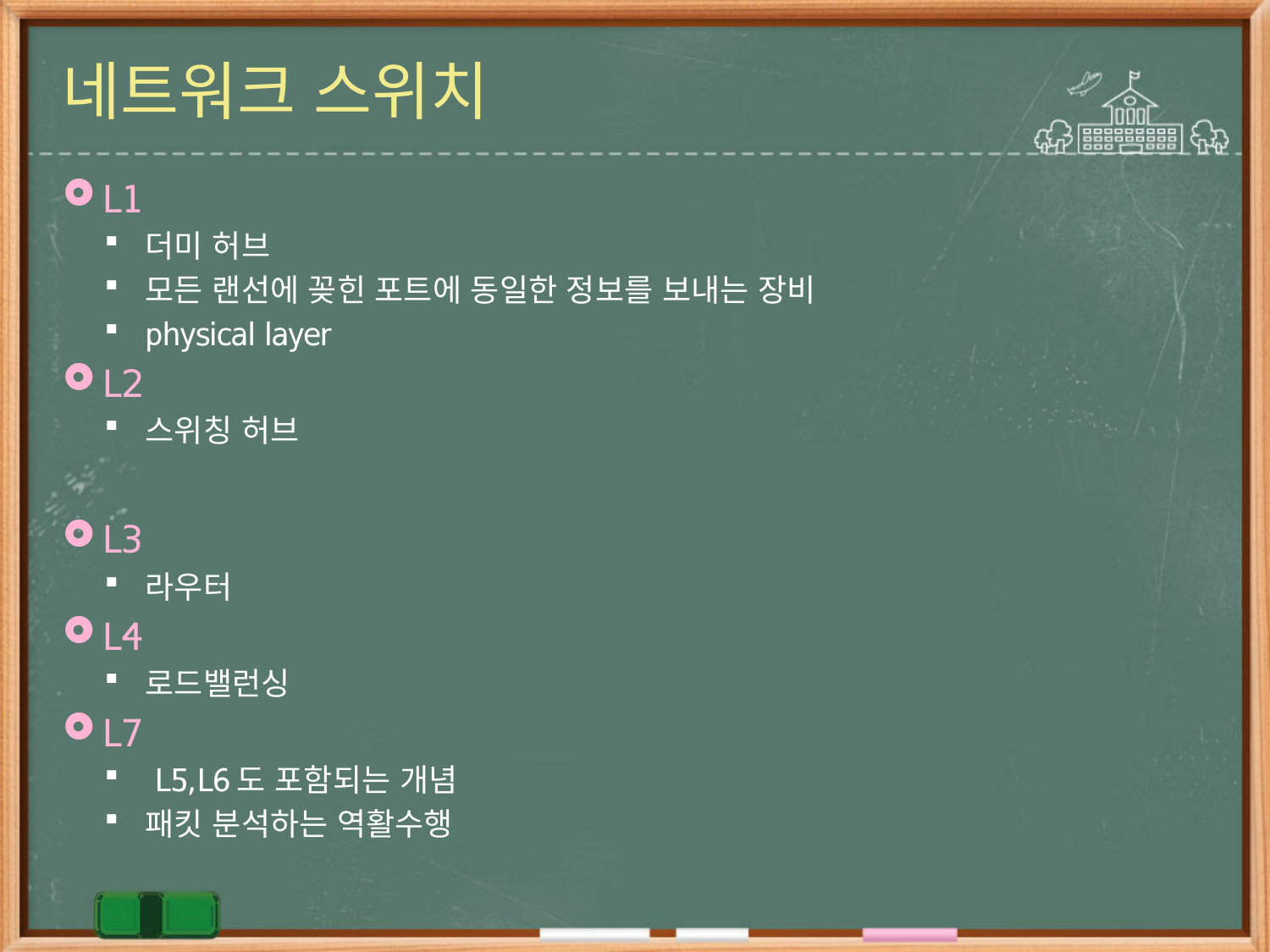

# 네트워크 스위치
L1
더미 허브
모든 랜선에 꽂힌 포트에 동일한 정보를 보내는 장비
physical layer
L2
스위칭 허브

L3
라우터
L4
로드밸런싱
L7
 L5,L6도 포함되는 개념
패킷 분석하는 역활수행